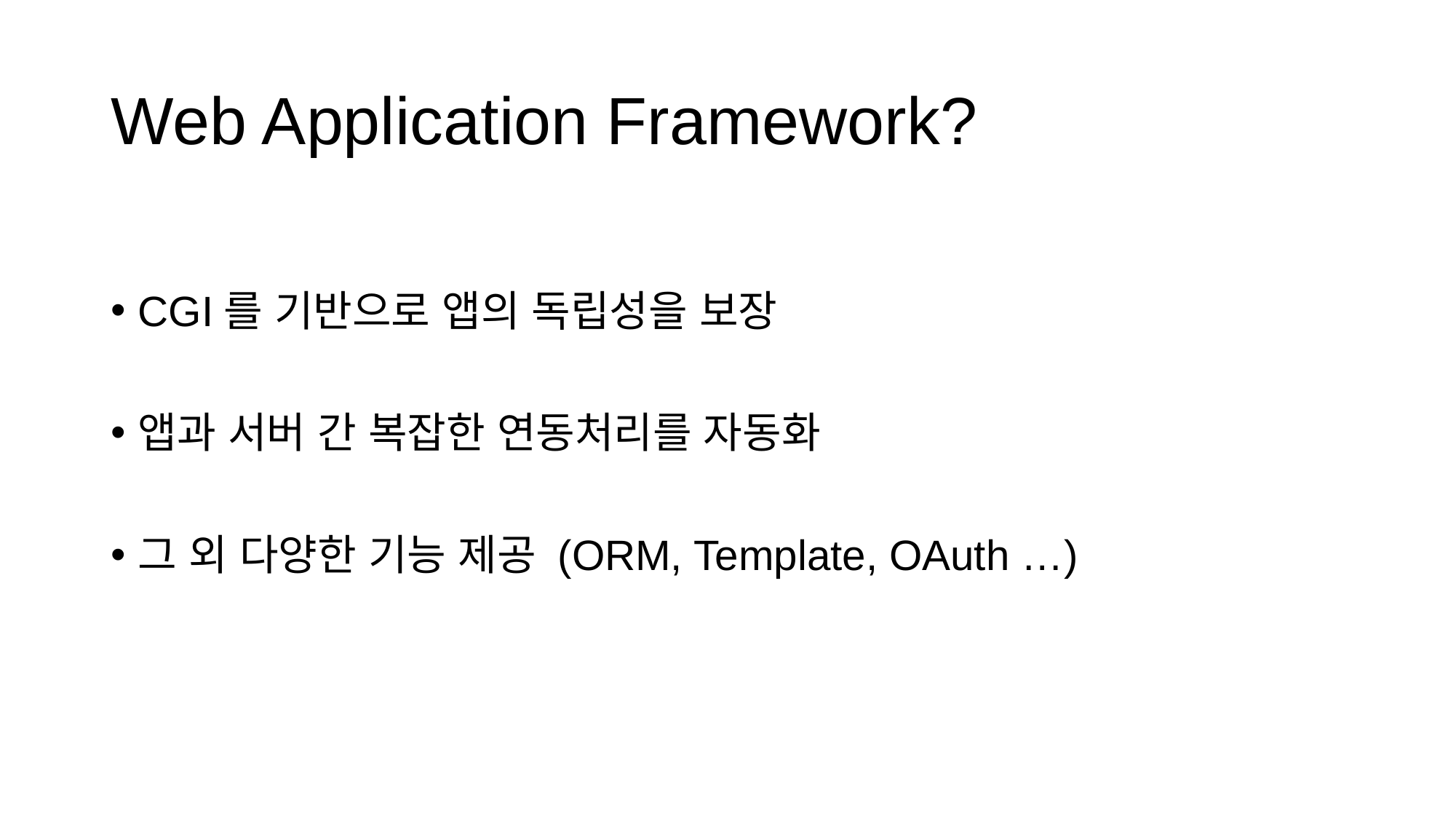

# Web Application Framework?

CGI를 기반으로 앱의 독립성을 보장

앱과 서버 간 복잡한 연동처리를 자동화

그 외 다양한 기능 제공 (ORM, Template, OAuth …)